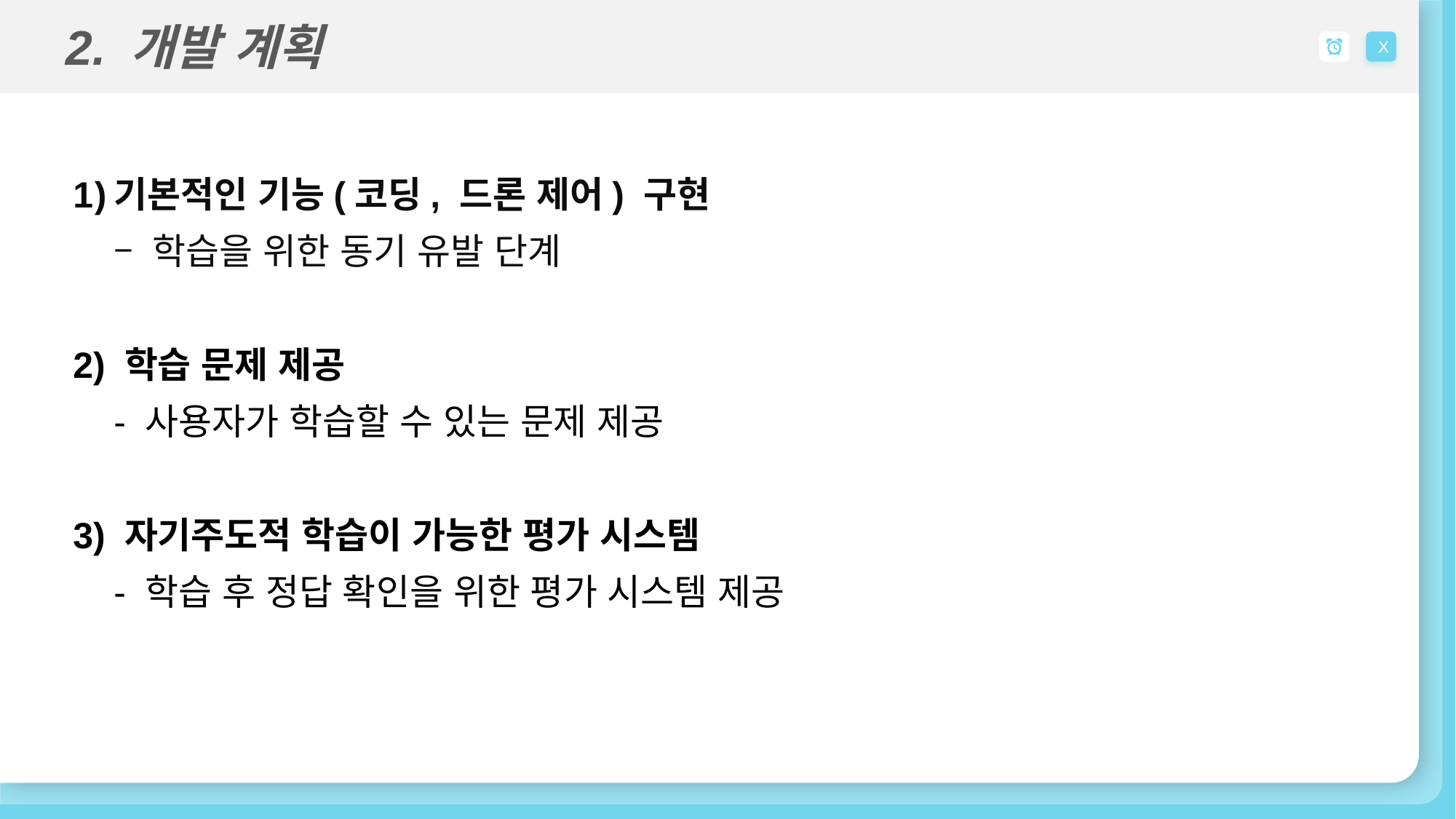

2. 개발 계획

X
기본적인 기능(코딩, 드론 제어) 구현
    – 학습을 위한 동기 유발 단계

2) 학습 문제 제공
    - 사용자가 학습할 수 있는 문제 제공

3) 자기주도적 학습이 가능한 평가 시스템
    - 학습 후 정답 확인을 위한 평가 시스템 제공